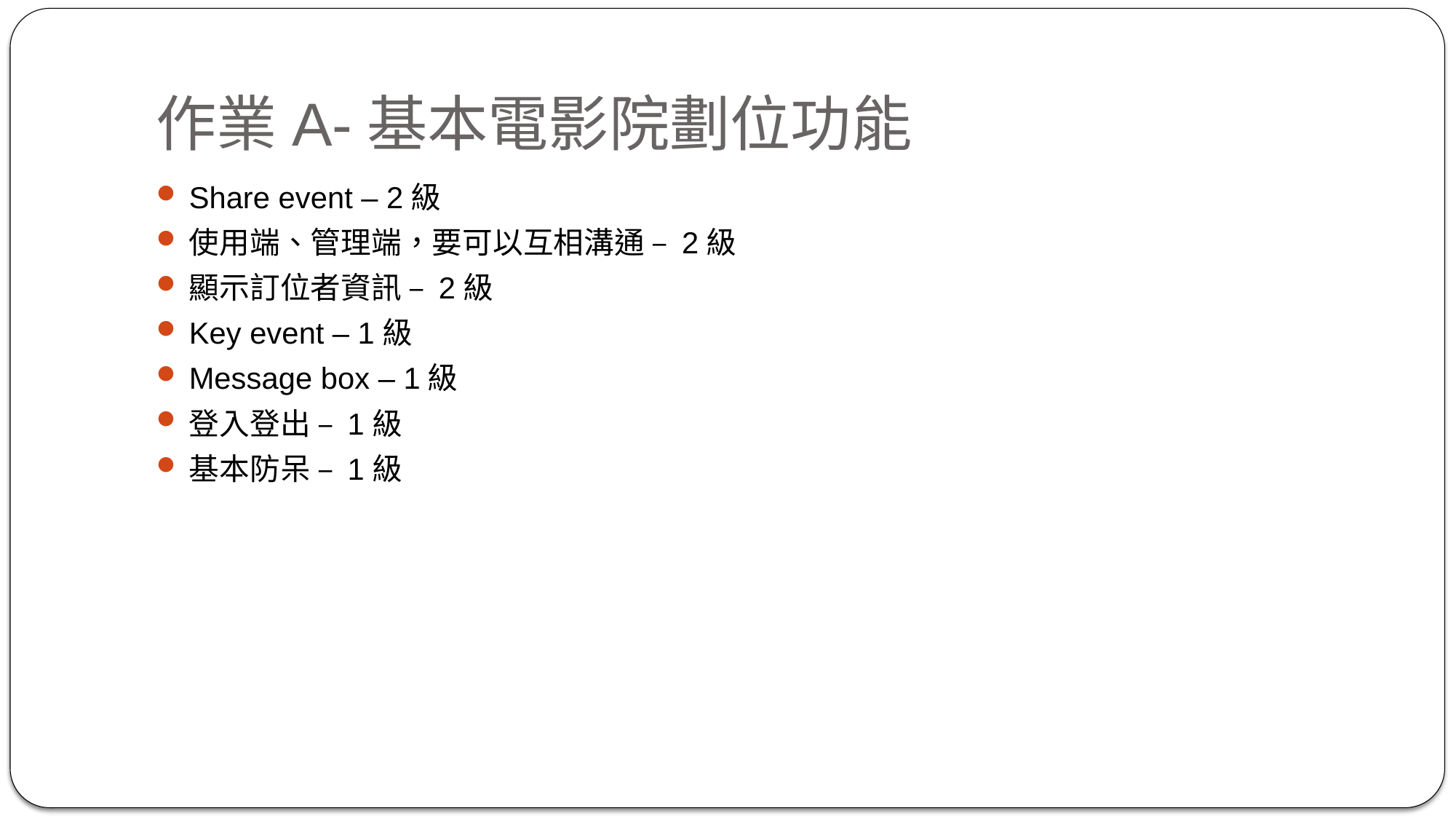

# 作業A-基本電影院劃位功能
Share event – 2級
使用端、管理端，要可以互相溝通 – 2級
顯示訂位者資訊 – 2級
Key event – 1級
Message box – 1級
登入登出 – 1級
基本防呆 – 1級